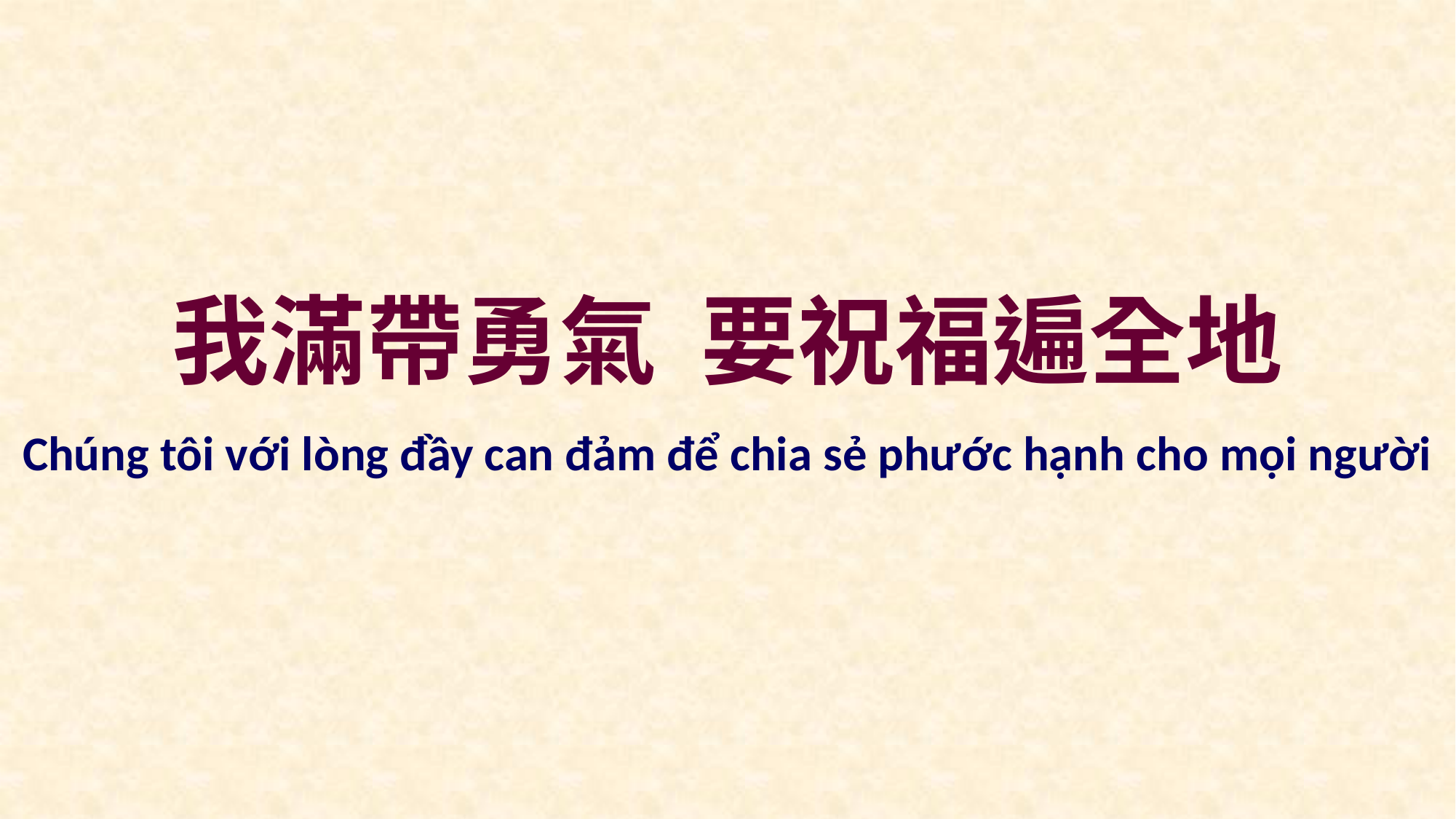

我滿帶勇氣  要祝福遍全地
Chúng tôi với lòng đầy can đảm để chia sẻ phước hạnh cho mọi người